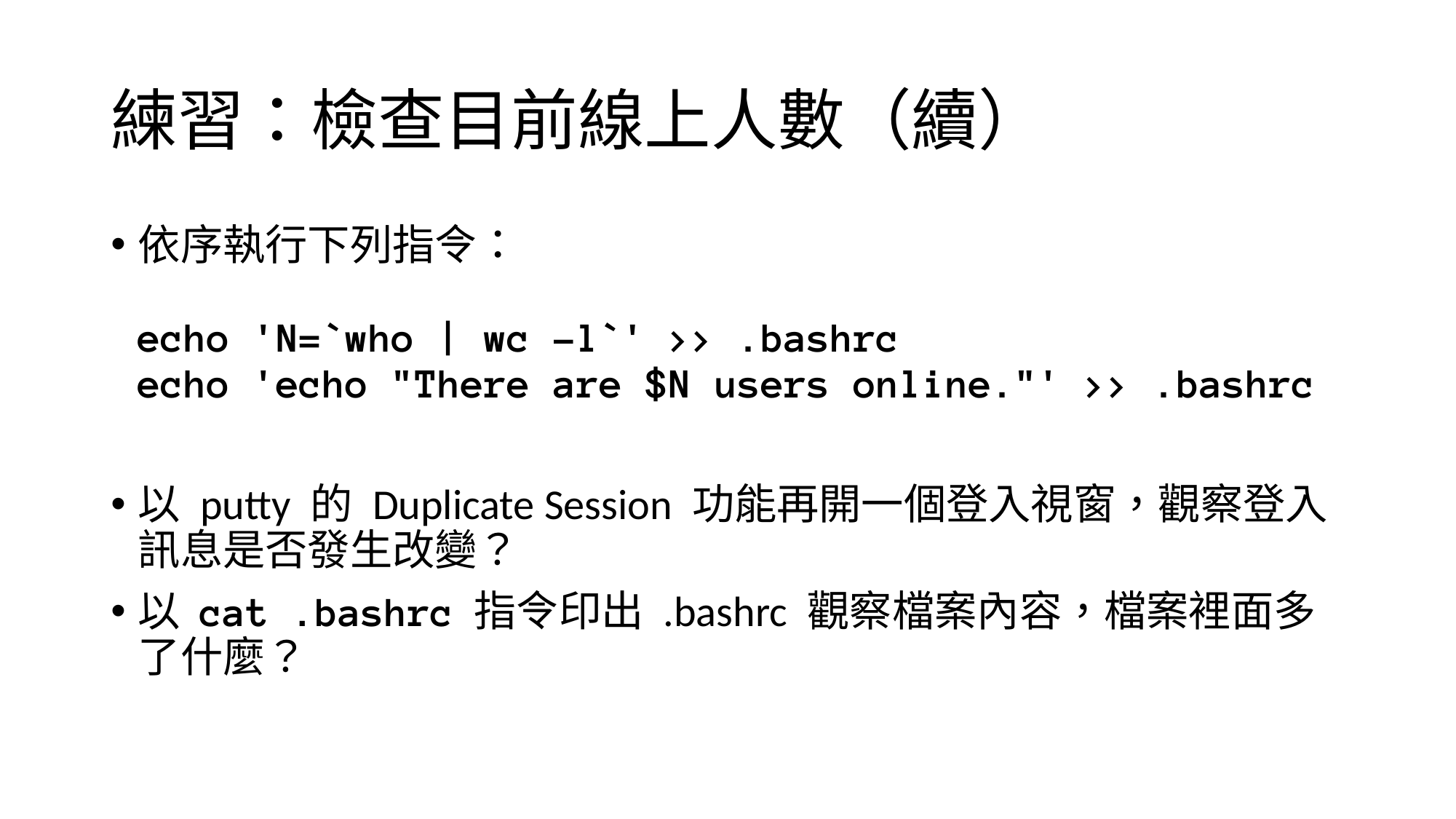

# 練習：檢查目前線上人數（續）
依序執行下列指令：
echo 'N=`who | wc -l`' >> .bashrc
echo 'echo "There are $N users online."' >> .bashrc

以 putty 的 Duplicate Session 功能再開一個登入視窗，觀察登入訊息是否發生改變？
以 cat .bashrc 指令印出 .bashrc 觀察檔案內容，檔案裡面多了什麼？